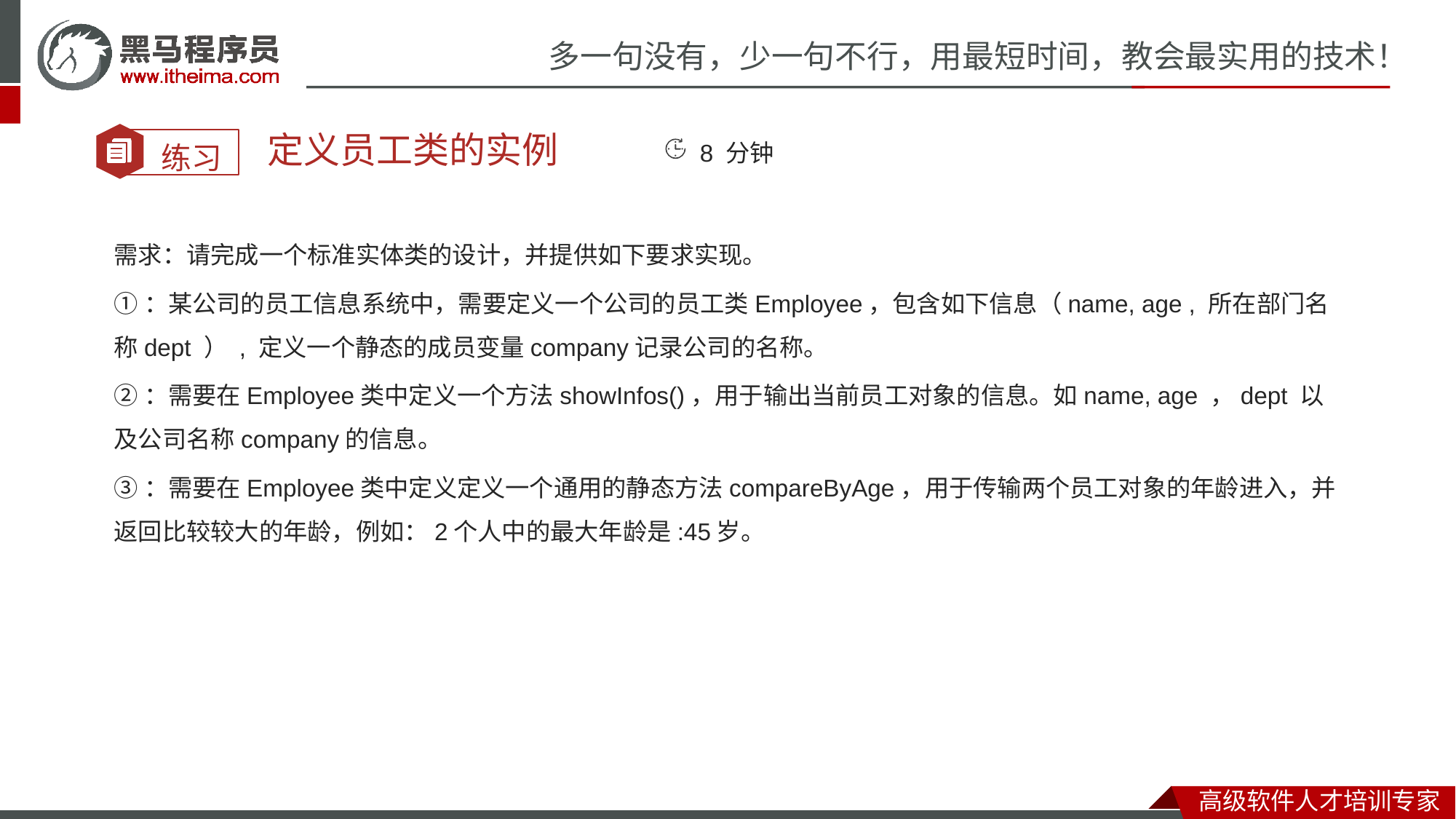

定义员工类的实例
8 分钟

需求：请完成一个标准实体类的设计，并提供如下要求实现。
①：某公司的员工信息系统中，需要定义一个公司的员工类Employee，包含如下信息（name, age , 所在部门名称dept ） , 定义一个静态的成员变量company记录公司的名称。
②：需要在Employee类中定义一个方法showInfos()，用于输出当前员工对象的信息。如name, age ，dept 以及公司名称company的信息。
③：需要在Employee类中定义定义一个通用的静态方法compareByAge，用于传输两个员工对象的年龄进入，并返回比较较大的年龄，例如：2个人中的最大年龄是:45岁。